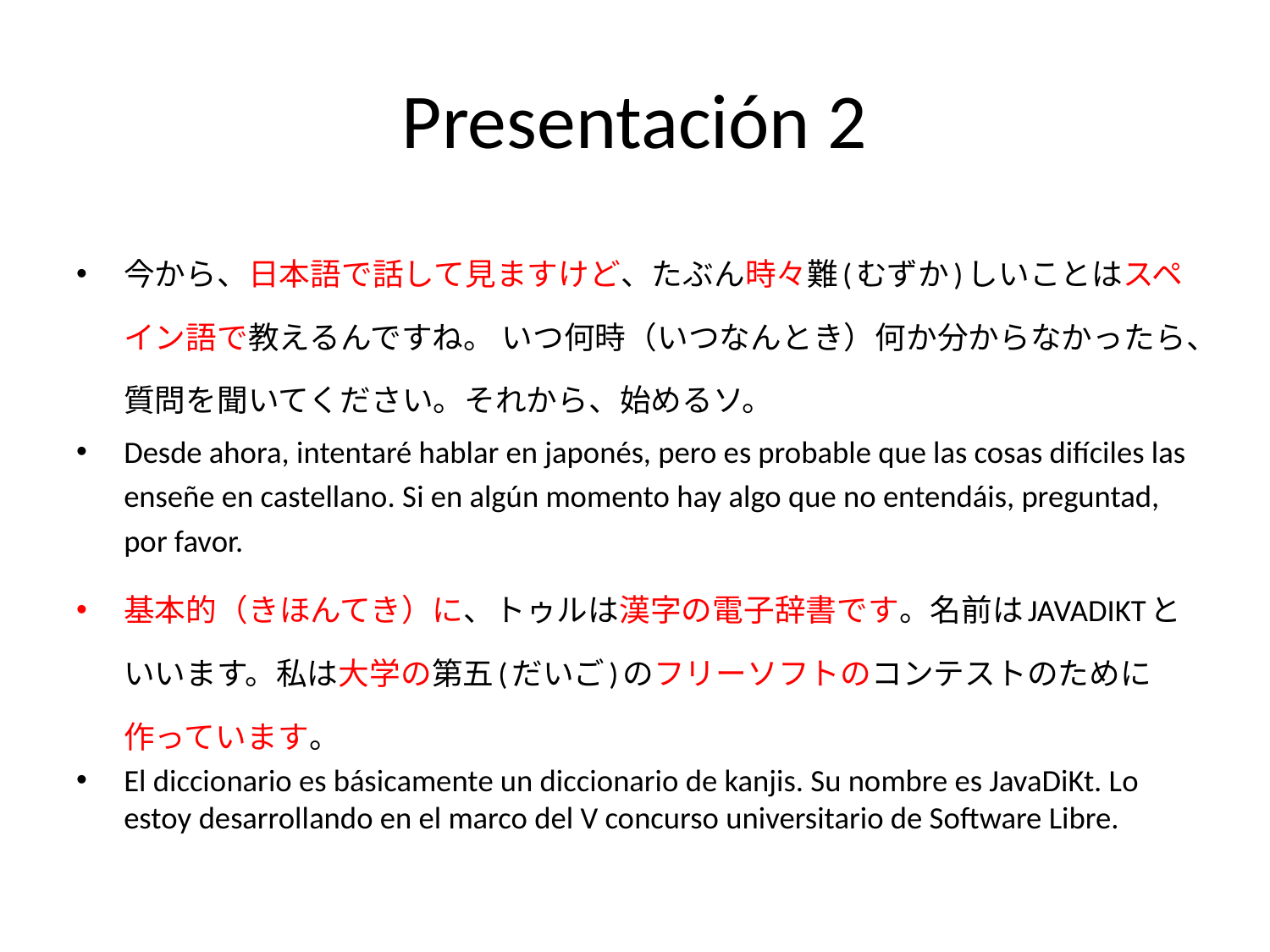

# Presentación 2
今から、日本語で話して見ますけど、たぶん時々難(むずか)しいことはスペイン語で教えるんですね。 いつ何時（いつなんとき）何か分からなかったら、質問を聞いてください。それから、始めるソ。
Desde ahora, intentaré hablar en japonés, pero es probable que las cosas difíciles las enseñe en castellano. Si en algún momento hay algo que no entendáis, preguntad, por favor.
基本的（きほんてき）に、トゥルは漢字の電子辞書です。名前はJAVADIKTといいます。私は大学の第五(だいご)のフリーソフトのコンテストのために作っています。
El diccionario es básicamente un diccionario de kanjis. Su nombre es JavaDiKt. Lo estoy desarrollando en el marco del V concurso universitario de Software Libre.